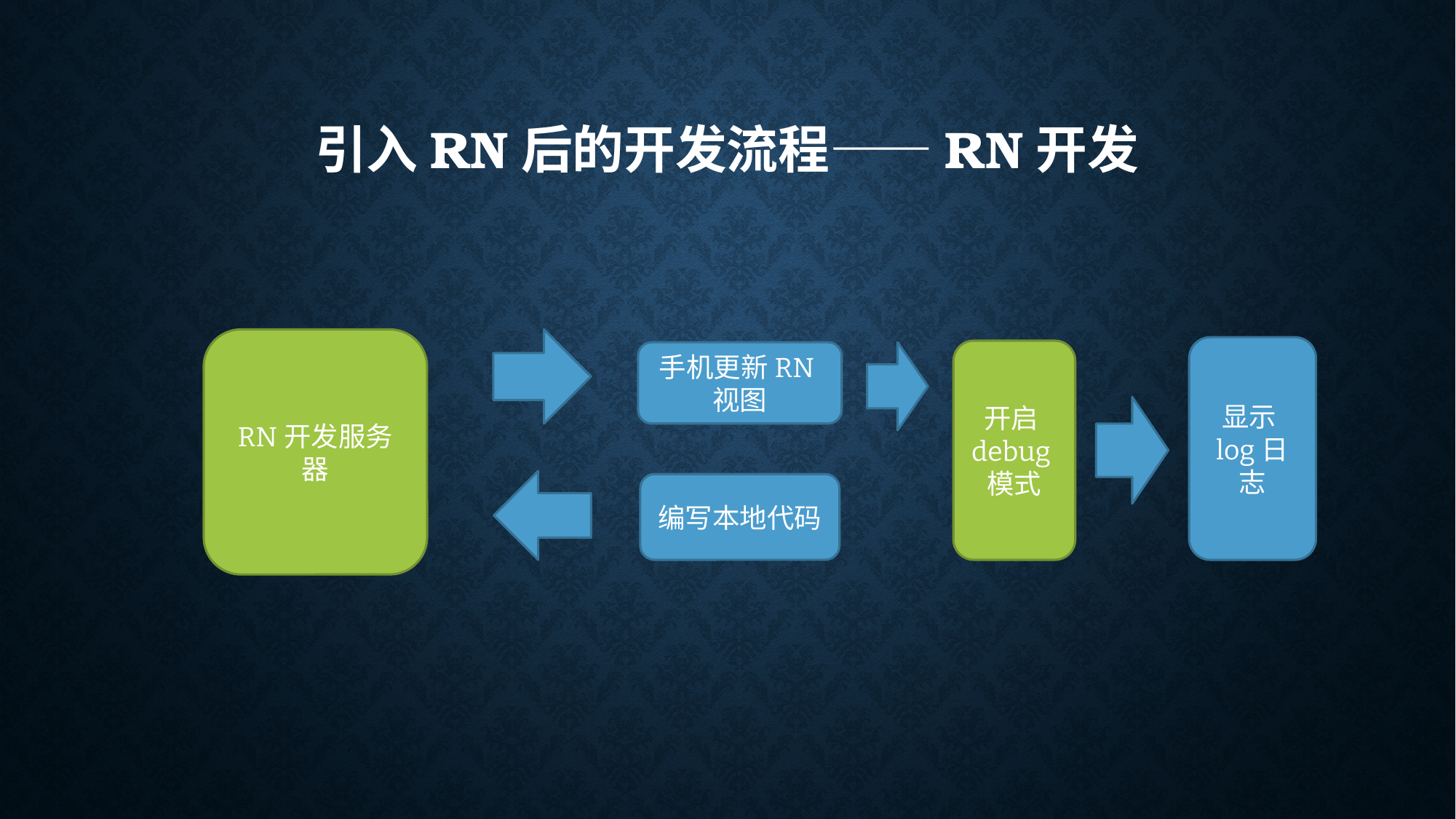

# 引入RN后的开发流程——RN开发

RN开发服务器

显示log日志
开启debug模式
手机更新RN视图

编写本地代码